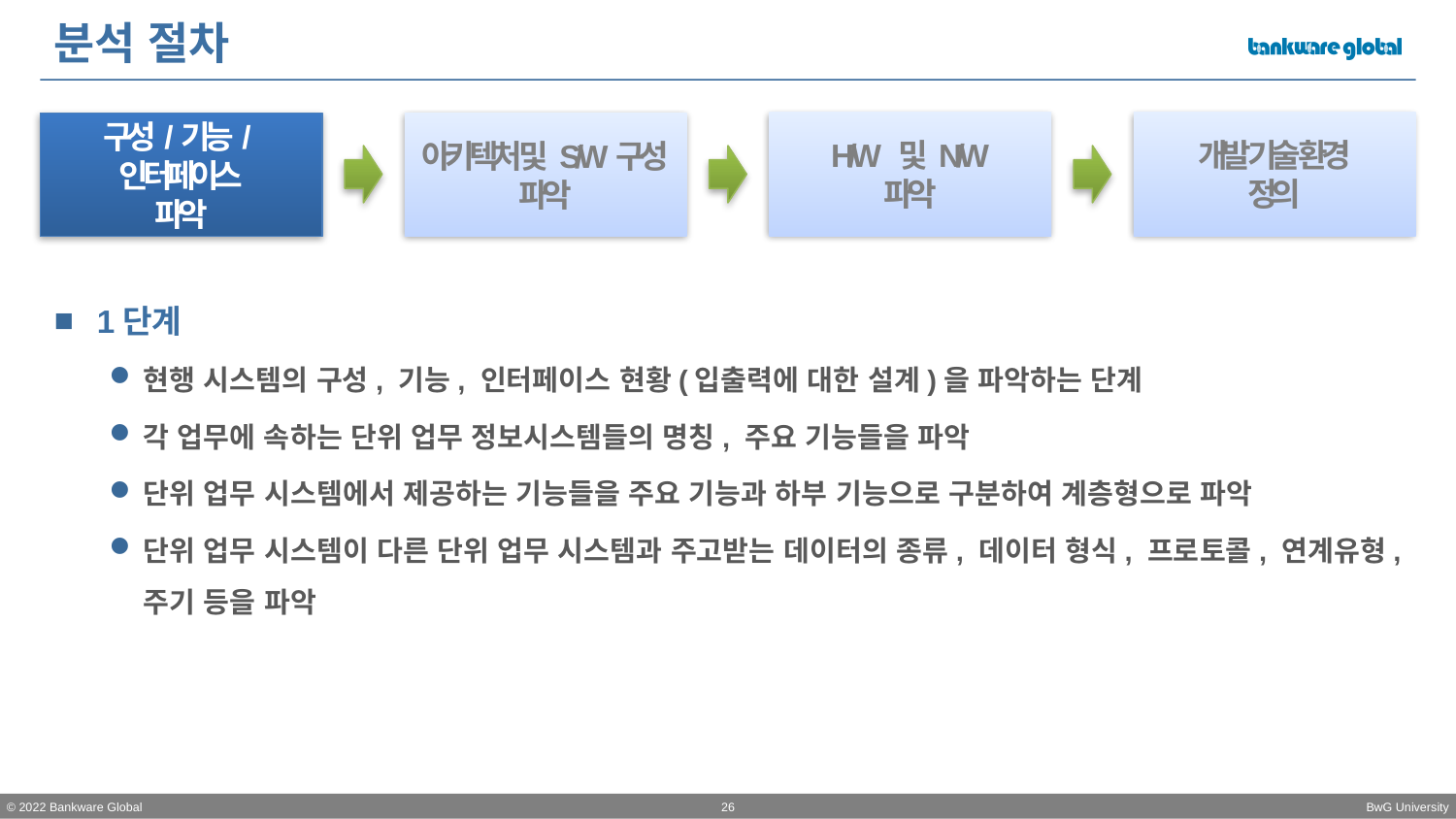

# 분석 절차
H/W 및 N/W
파악
개발 기술 환경
정의
구성/기능/인터페이스
파악
아키텍처 및 S/W구성
파악

1단계
현행 시스템의 구성, 기능, 인터페이스 현황(입출력에 대한 설계)을 파악하는 단계
각 업무에 속하는 단위 업무 정보시스템들의 명칭, 주요 기능들을 파악
단위 업무 시스템에서 제공하는 기능들을 주요 기능과 하부 기능으로 구분하여 계층형으로 파악
단위 업무 시스템이 다른 단위 업무 시스템과 주고받는 데이터의 종류, 데이터 형식, 프로토콜, 연계유형, 주기 등을 파악
26